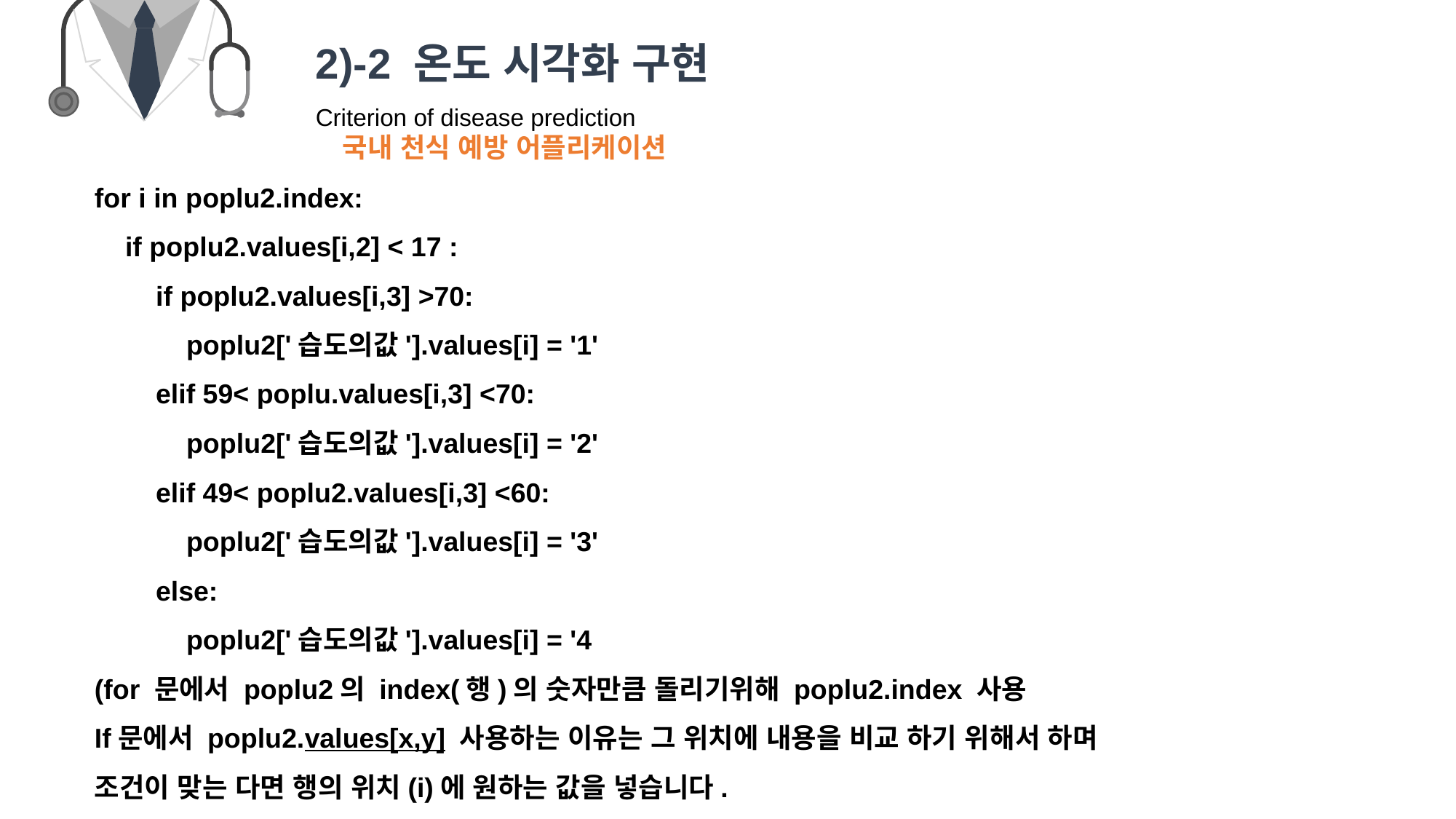

2)-2 온도 시각화 구현
Criterion of disease prediction
국내 천식 예방 어플리케이션
for i in poplu2.index:
    if poplu2.values[i,2] < 17 :
        if poplu2.values[i,3] >70:
            poplu2['습도의값'].values[i] = '1'
        elif 59< poplu.values[i,3] <70:
            poplu2['습도의값'].values[i] = '2'
        elif 49< poplu2.values[i,3] <60:
            poplu2['습도의값'].values[i] = '3'
        else:
            poplu2['습도의값'].values[i] = '4
(for 문에서 poplu2의 index(행)의 숫자만큼 돌리기위해 poplu2.index 사용
If문에서 poplu2.values[x,y] 사용하는 이유는 그 위치에 내용을 비교 하기 위해서 하며
조건이 맞는 다면 행의 위치(i)에 원하는 값을 넣습니다.